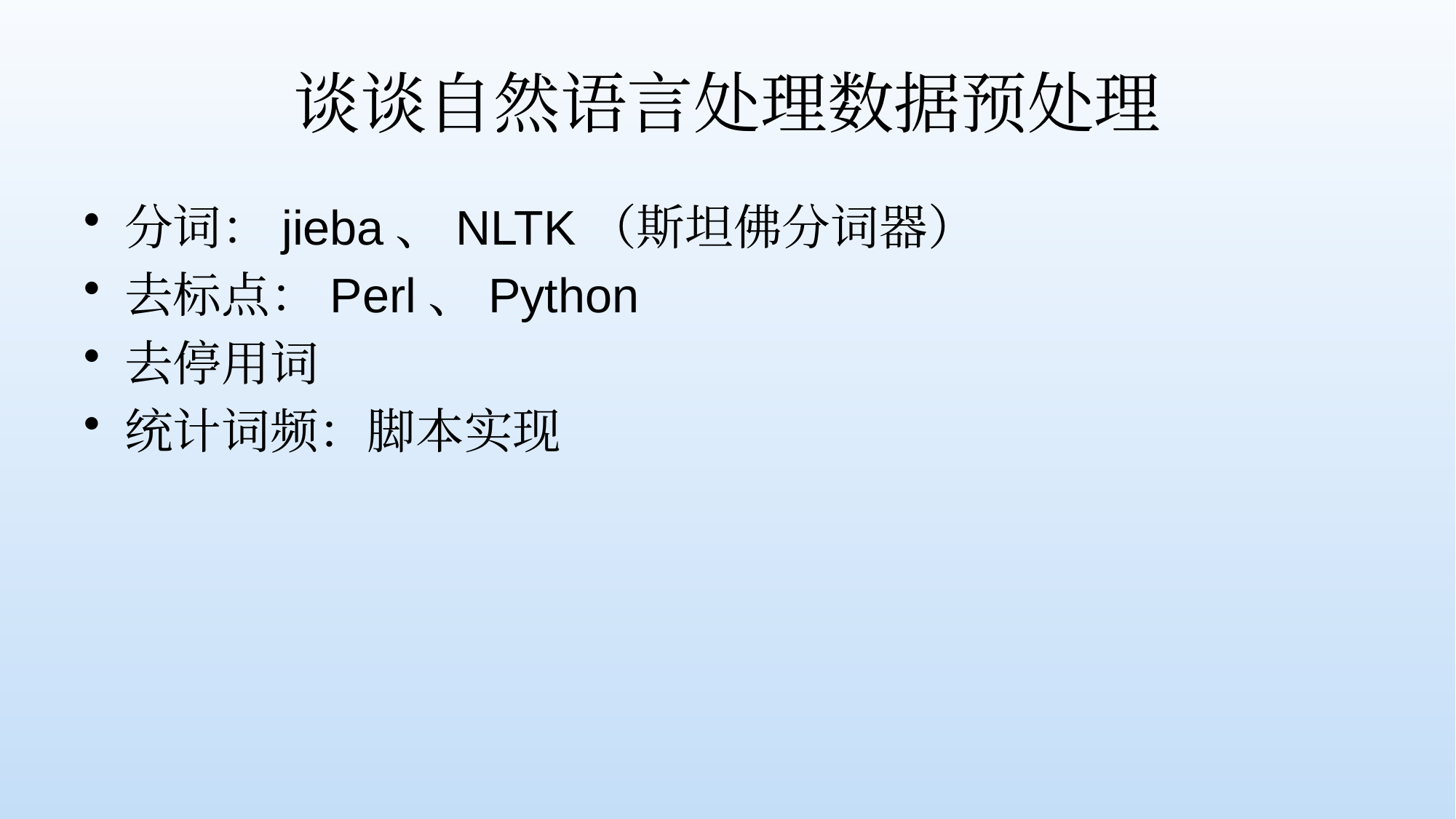

# 谈谈自然语言处理数据预处理
分词：jieba、NLTK（斯坦佛分词器）
去标点：Perl、Python
去停用词
统计词频：脚本实现